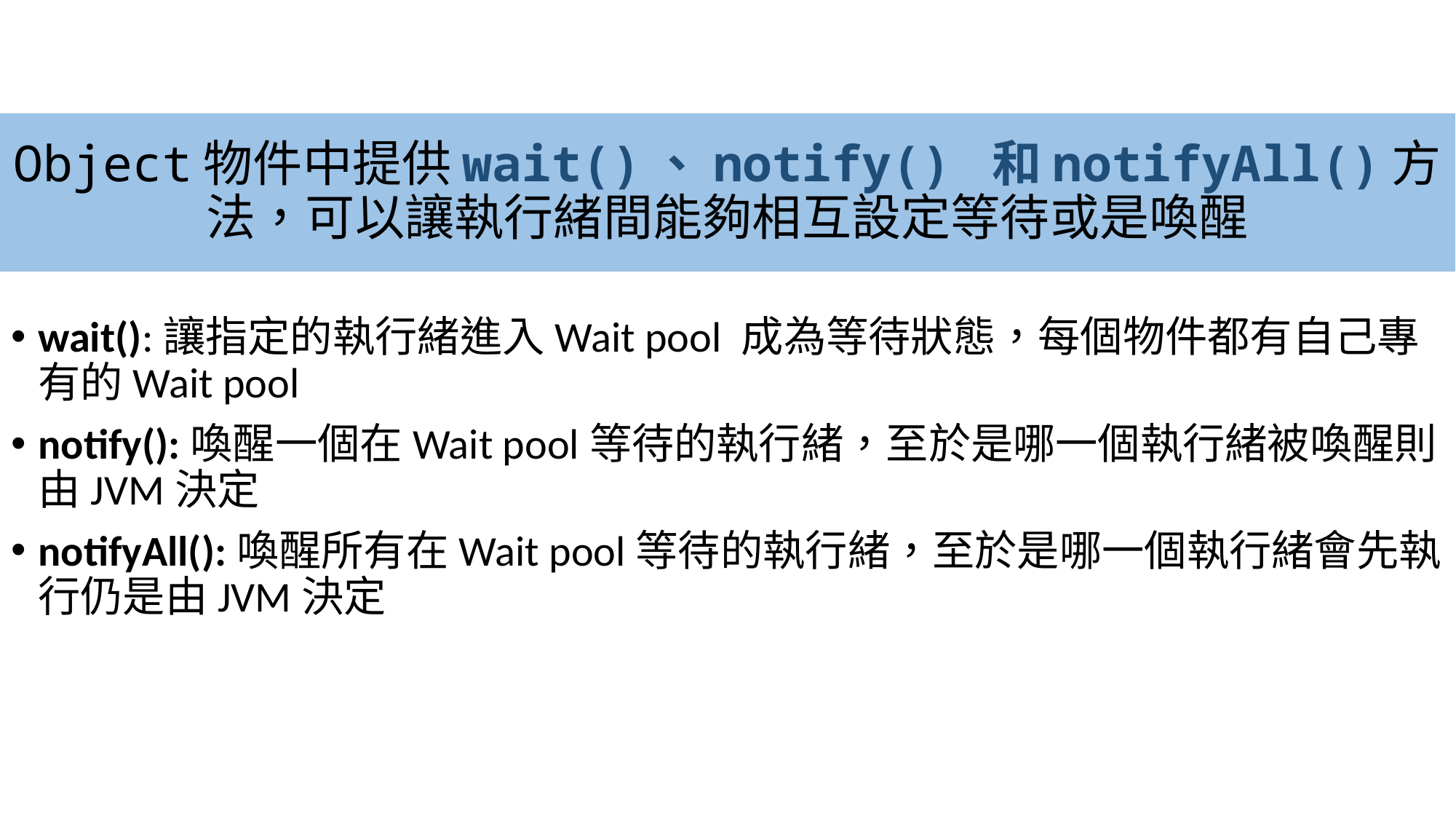

# Object物件中提供wait()、notify() 和notifyAll()方法，可以讓執行緒間能夠相互設定等待或是喚醒
wait():讓指定的執行緒進入Wait pool 成為等待狀態，每個物件都有自己專有的Wait pool
notify():喚醒一個在Wait pool等待的執行緒，至於是哪一個執行緒被喚醒則由JVM決定
notifyAll():喚醒所有在Wait pool等待的執行緒，至於是哪一個執行緒會先執行仍是由JVM決定